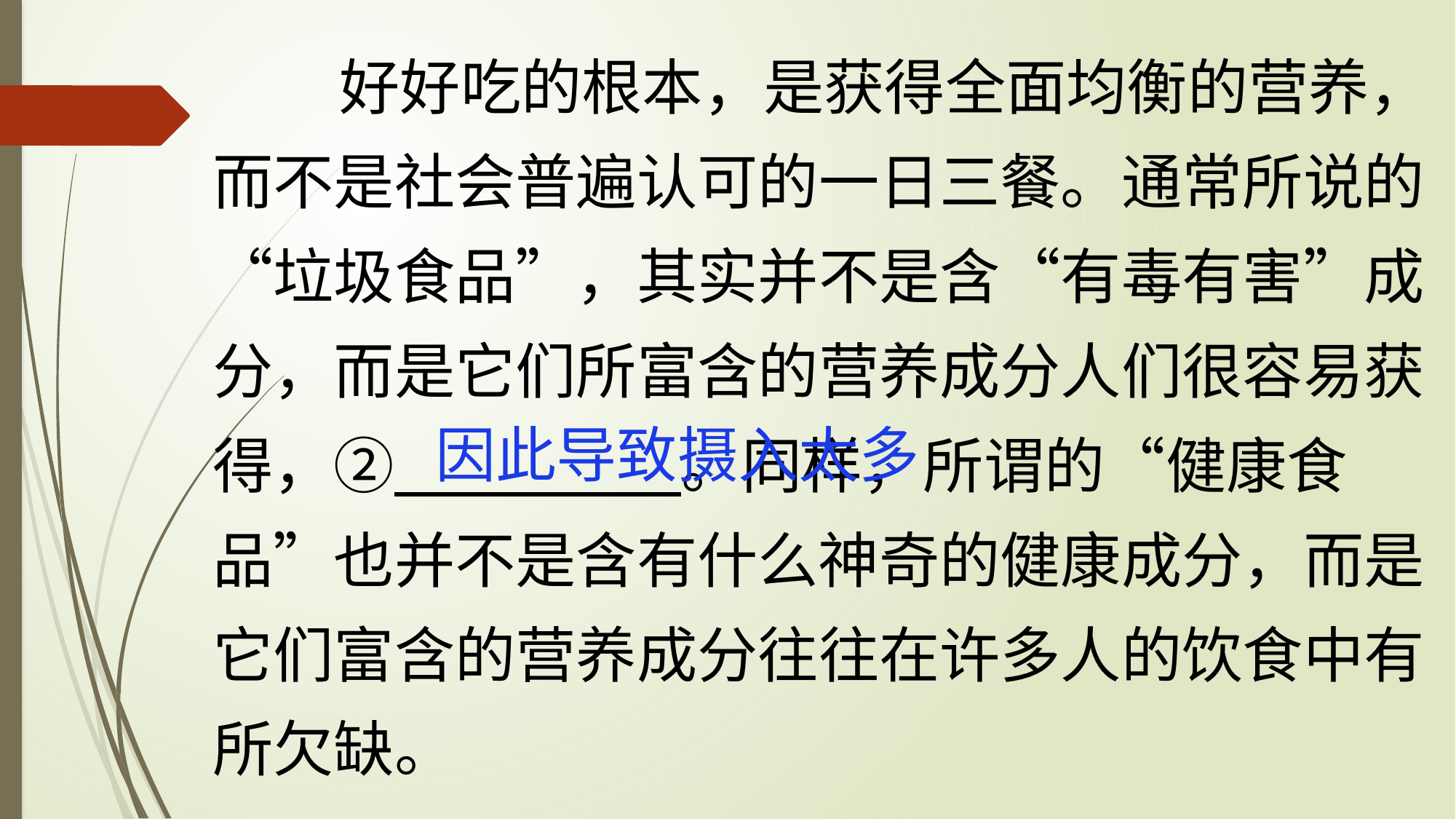

好好吃的根本，是获得全面均衡的营养，而不是社会普遍认可的一日三餐。通常所说的“垃圾食品”，其实并不是含“有毒有害”成分，而是它们所富含的营养成分人们很容易获得，②                     。同样，所谓的“健康食品”也并不是含有什么神奇的健康成分，而是它们富含的营养成分往往在许多人的饮食中有所欠缺。
因此导致摄入太多